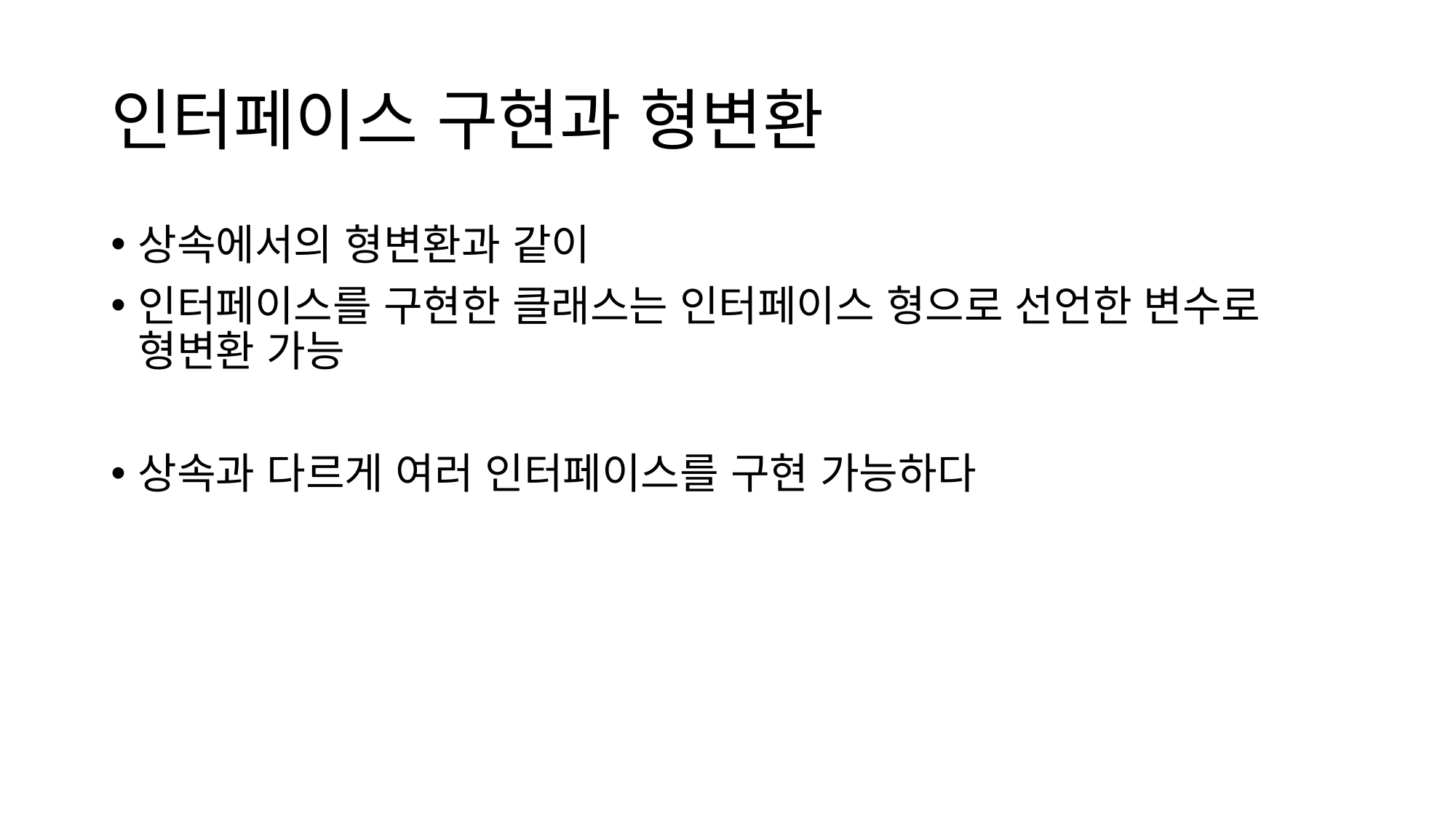

# 인터페이스 구현과 형변환
상속에서의 형변환과 같이
인터페이스를 구현한 클래스는 인터페이스 형으로 선언한 변수로 형변환 가능

상속과 다르게 여러 인터페이스를 구현 가능하다